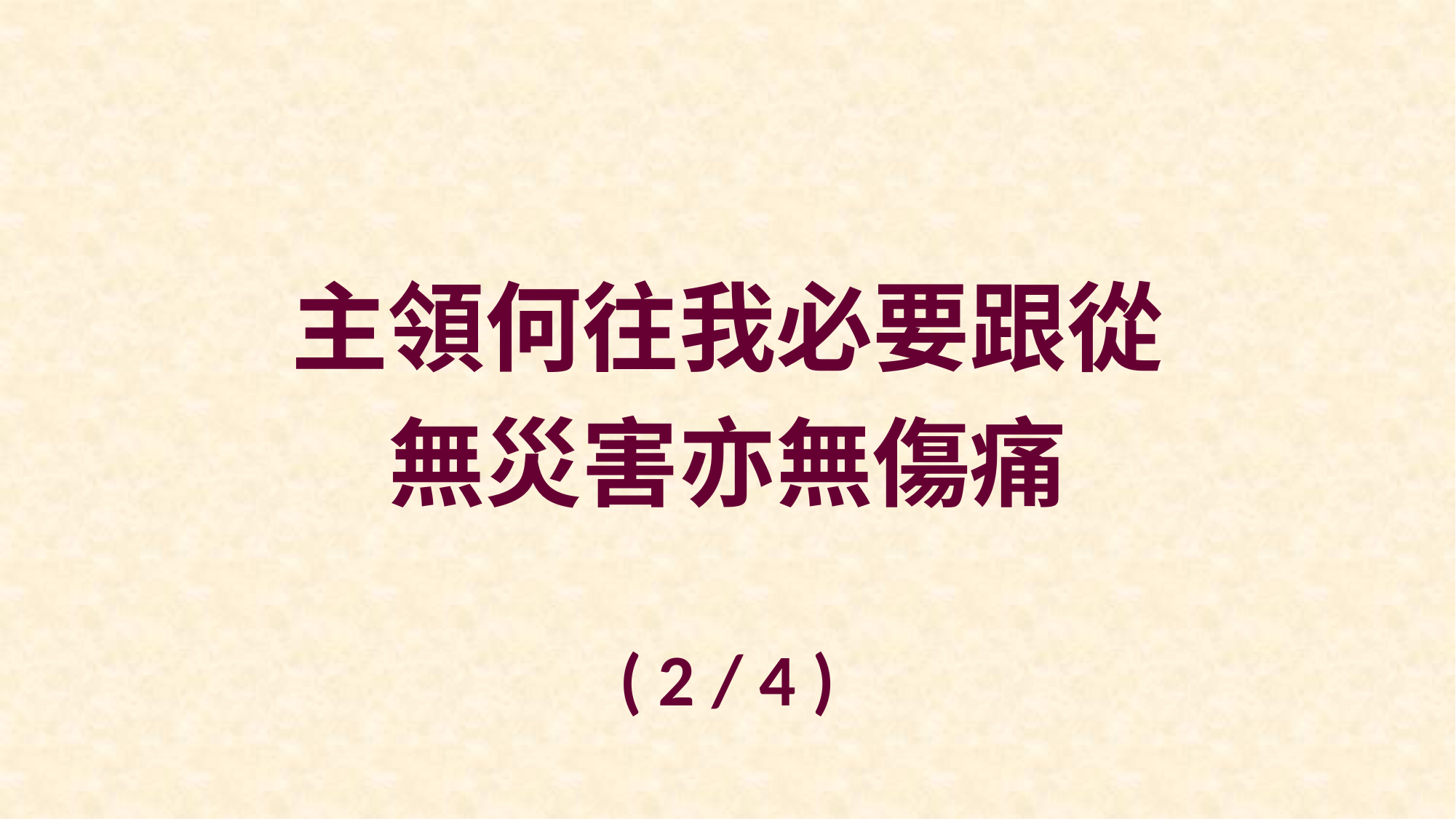

主領何往我必要跟從
無災害亦無傷痛
( 2 / 4 )